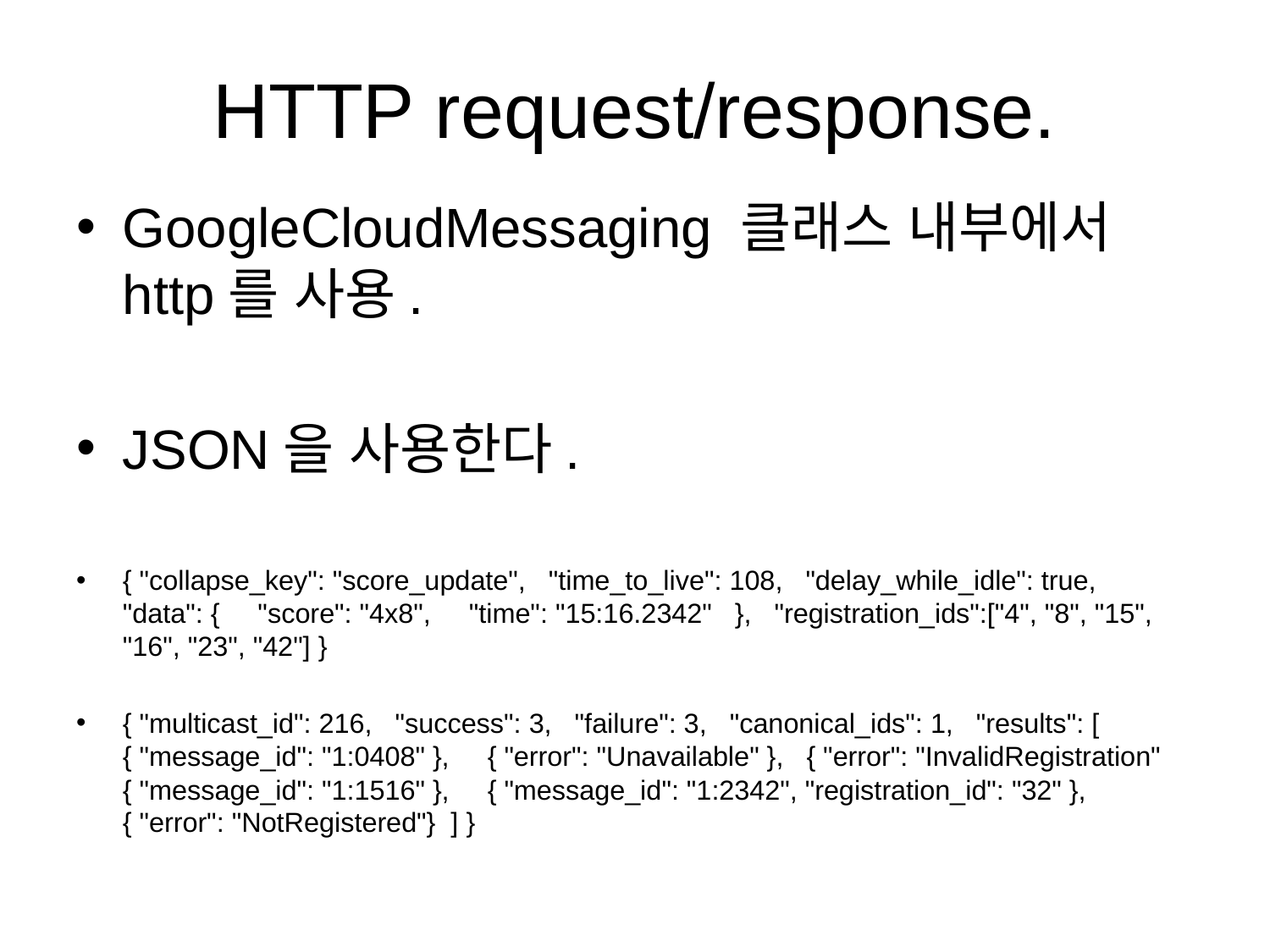

# HTTP request/response.
GoogleCloudMessaging 클래스 내부에서 http를 사용.

JSON을 사용한다.

{ "collapse_key": "score_update",   "time_to_live": 108,   "delay_while_idle": true,   "data": {     "score": "4x8",     "time": "15:16.2342"   },   "registration_ids":["4", "8", "15", "16", "23", "42"] }

{ "multicast_id": 216,   "success": 3,   "failure": 3,   "canonical_ids": 1,   "results": [     { "message_id": "1:0408" },     { "error": "Unavailable" },   { "error": "InvalidRegistration"     { "message_id": "1:1516" },     { "message_id": "1:2342", "registration_id": "32" },    { "error": "NotRegistered"}  ] }